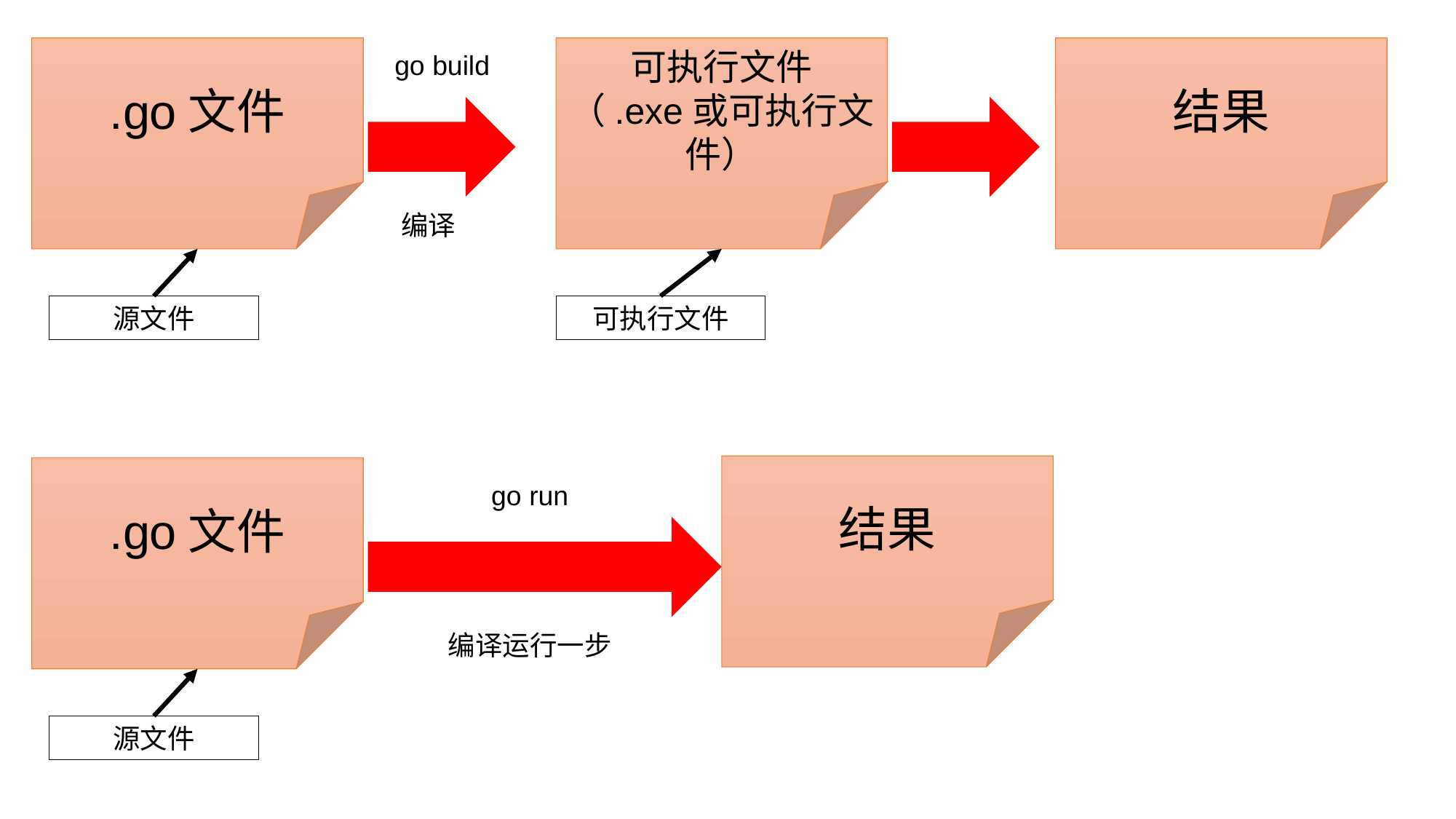

结果
.go文件
可执行文件
（.exe或可执行文件）
go build

编译
源文件
可执行文件
结果
.go文件
go run

编译运行一步
源文件